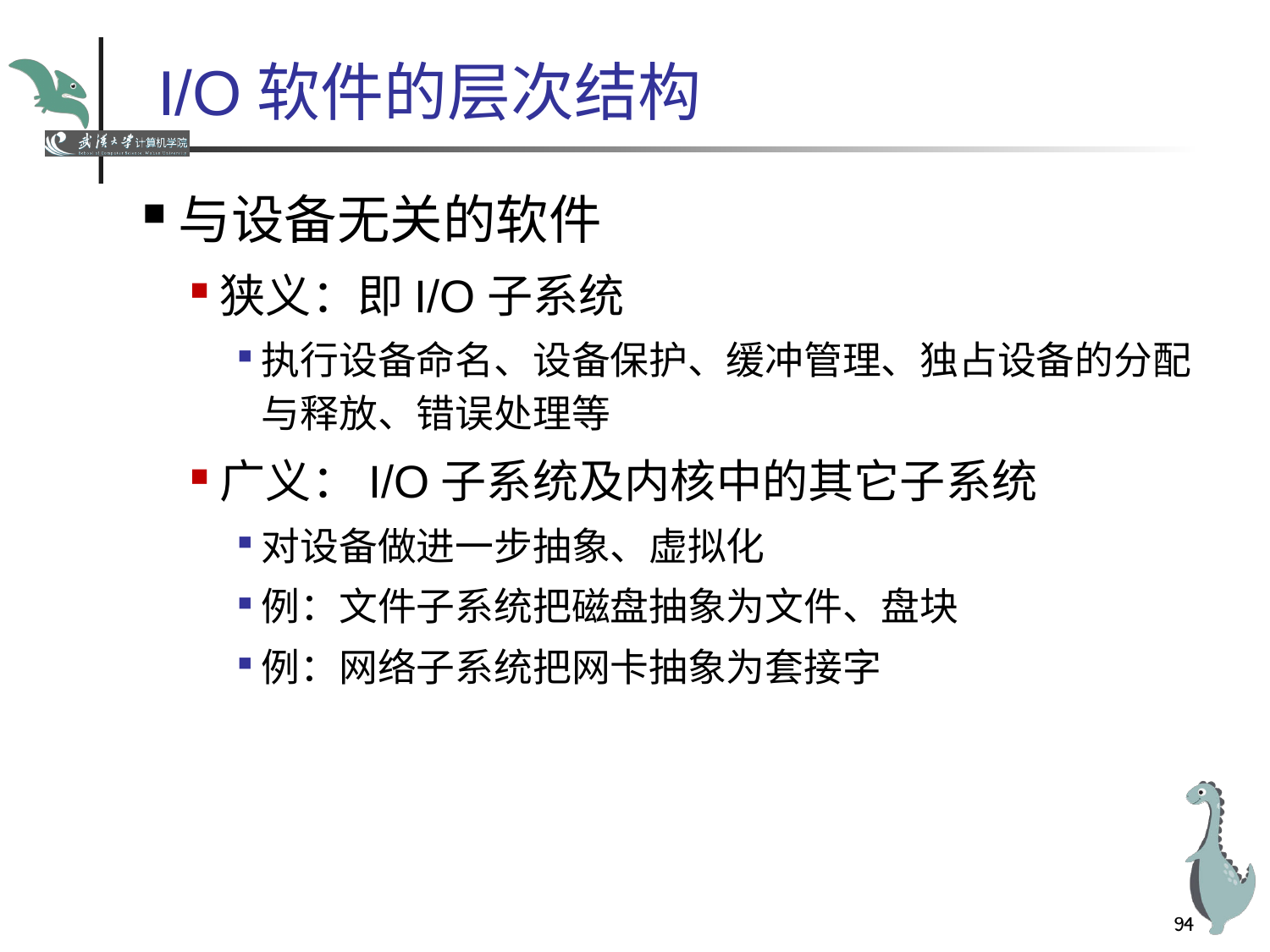

# I/O软件的层次结构
与设备无关的软件
狭义：即I/O子系统
执行设备命名、设备保护、缓冲管理、独占设备的分配与释放、错误处理等
广义：I/O子系统及内核中的其它子系统
对设备做进一步抽象、虚拟化
例：文件子系统把磁盘抽象为文件、盘块
例：网络子系统把网卡抽象为套接字
94